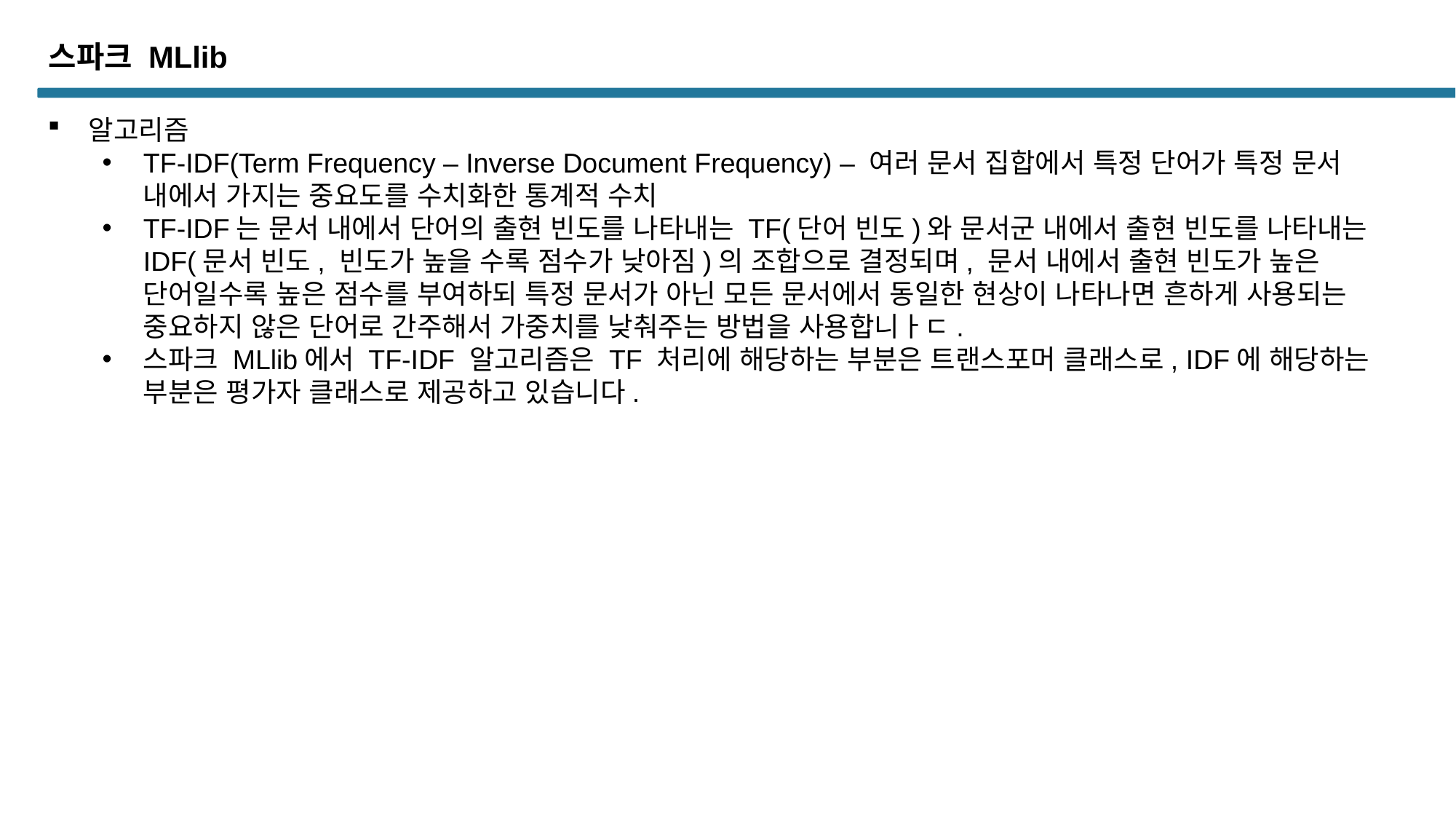

스파크 MLlib
알고리즘
TF-IDF(Term Frequency – Inverse Document Frequency) – 여러 문서 집합에서 특정 단어가 특정 문서 내에서 가지는 중요도를 수치화한 통계적 수치
TF-IDF는 문서 내에서 단어의 출현 빈도를 나타내는 TF(단어 빈도)와 문서군 내에서 출현 빈도를 나타내는 IDF(문서 빈도, 빈도가 높을 수록 점수가 낮아짐)의 조합으로 결정되며, 문서 내에서 출현 빈도가 높은 단어일수록 높은 점수를 부여하되 특정 문서가 아닌 모든 문서에서 동일한 현상이 나타나면 흔하게 사용되는 중요하지 않은 단어로 간주해서 가중치를 낮춰주는 방법을 사용합니ㅏㄷ.
스파크 MLlib에서 TF-IDF 알고리즘은 TF 처리에 해당하는 부분은 트랜스포머 클래스로, IDF에 해당하는 부분은 평가자 클래스로 제공하고 있습니다.